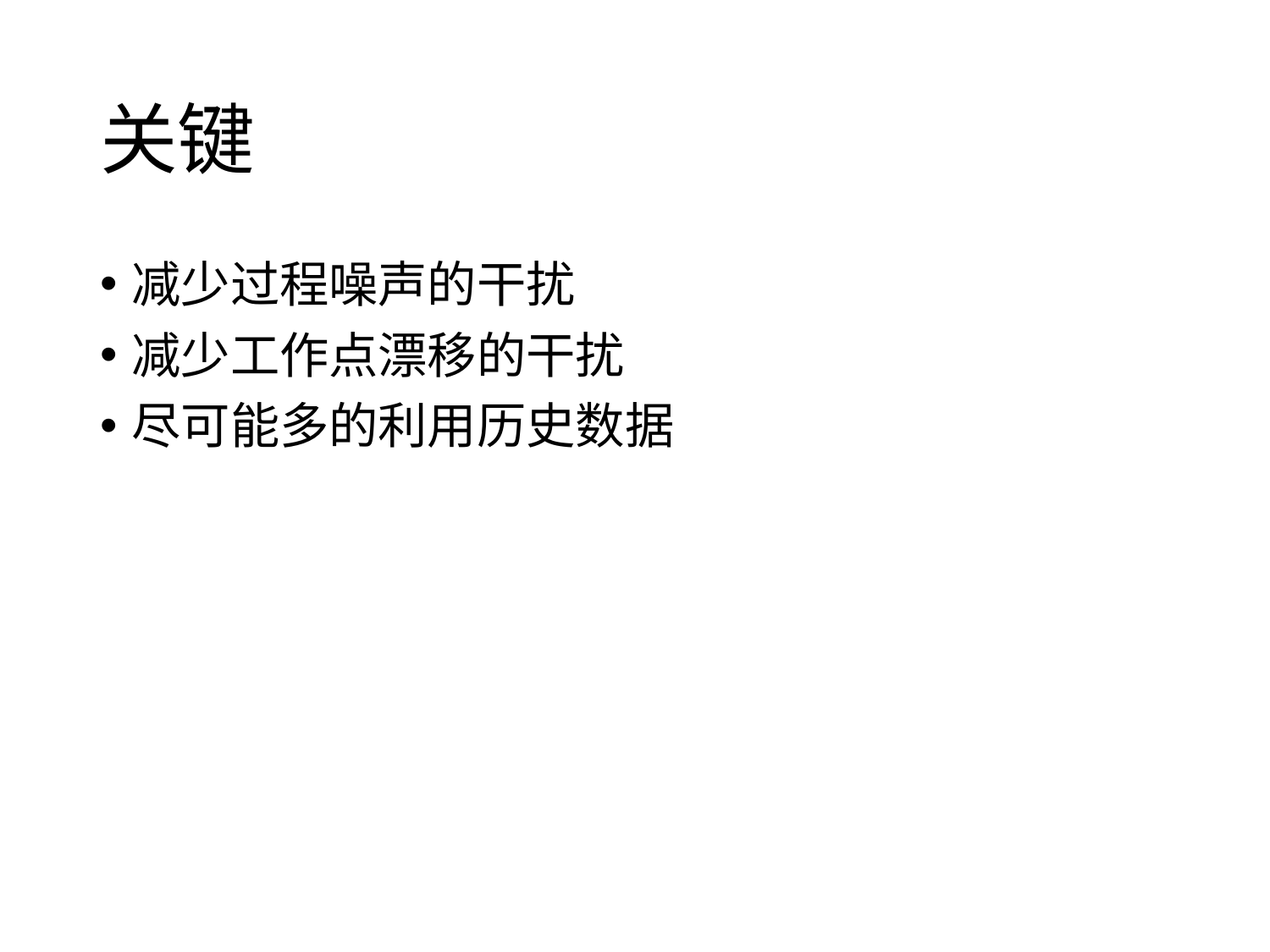

# 关键
减少过程噪声的干扰
减少工作点漂移的干扰
尽可能多的利用历史数据